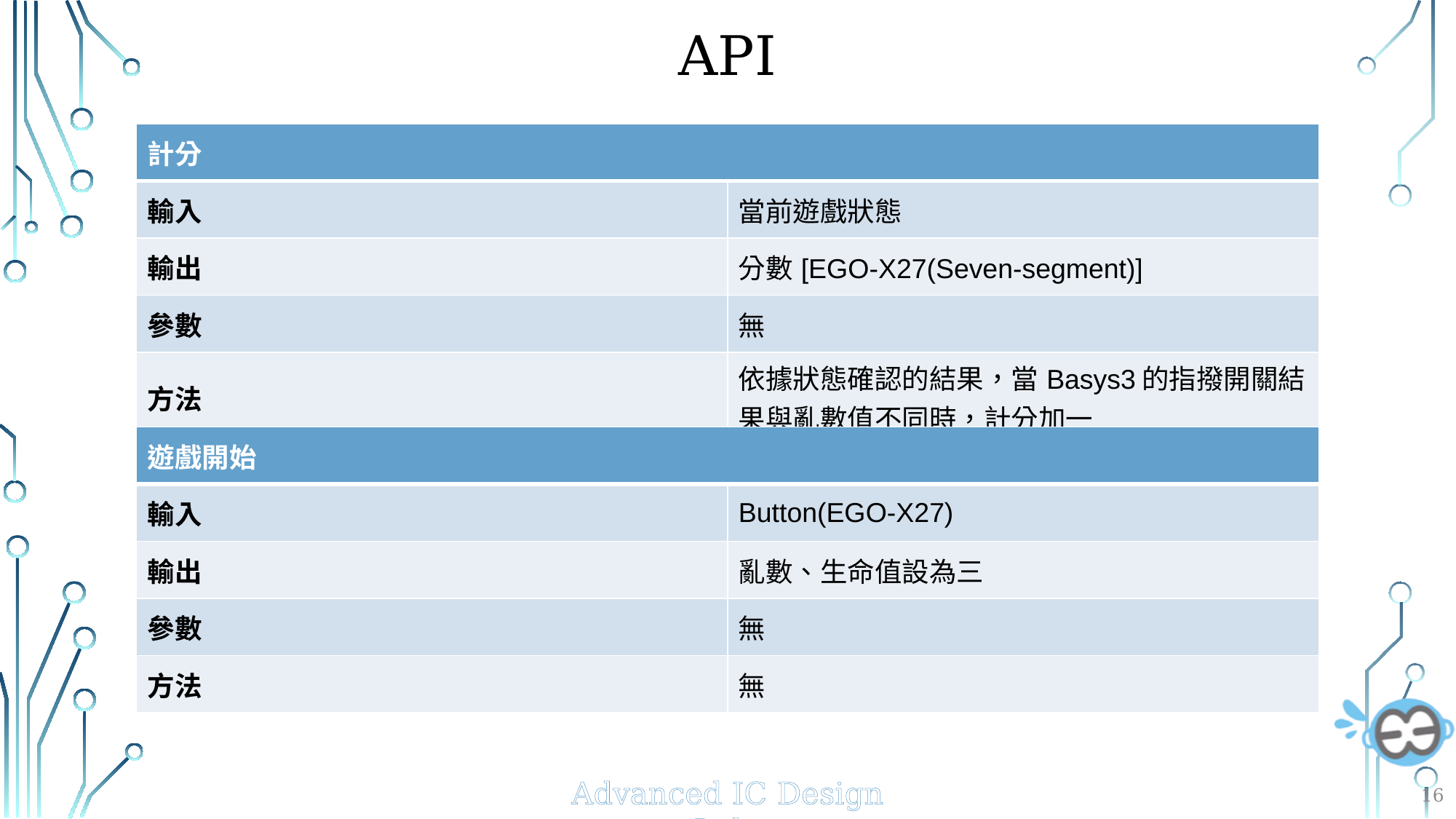

# api
| 計分 |  |
| --- | --- |
| 輸入 | 當前遊戲狀態 |
| 輸出 | 分數[EGO-X27(Seven-segment)] |
| 參數 | 無 |
| 方法 | 依據狀態確認的結果，當Basys3的指撥開關結果與亂數值不同時，計分加一 |
| 遊戲開始 |  |
| --- | --- |
| 輸入 | Button(EGO-X27) |
| 輸出 | 亂數、生命值設為三 |
| 參數 | 無 |
| 方法 | 無 |
16